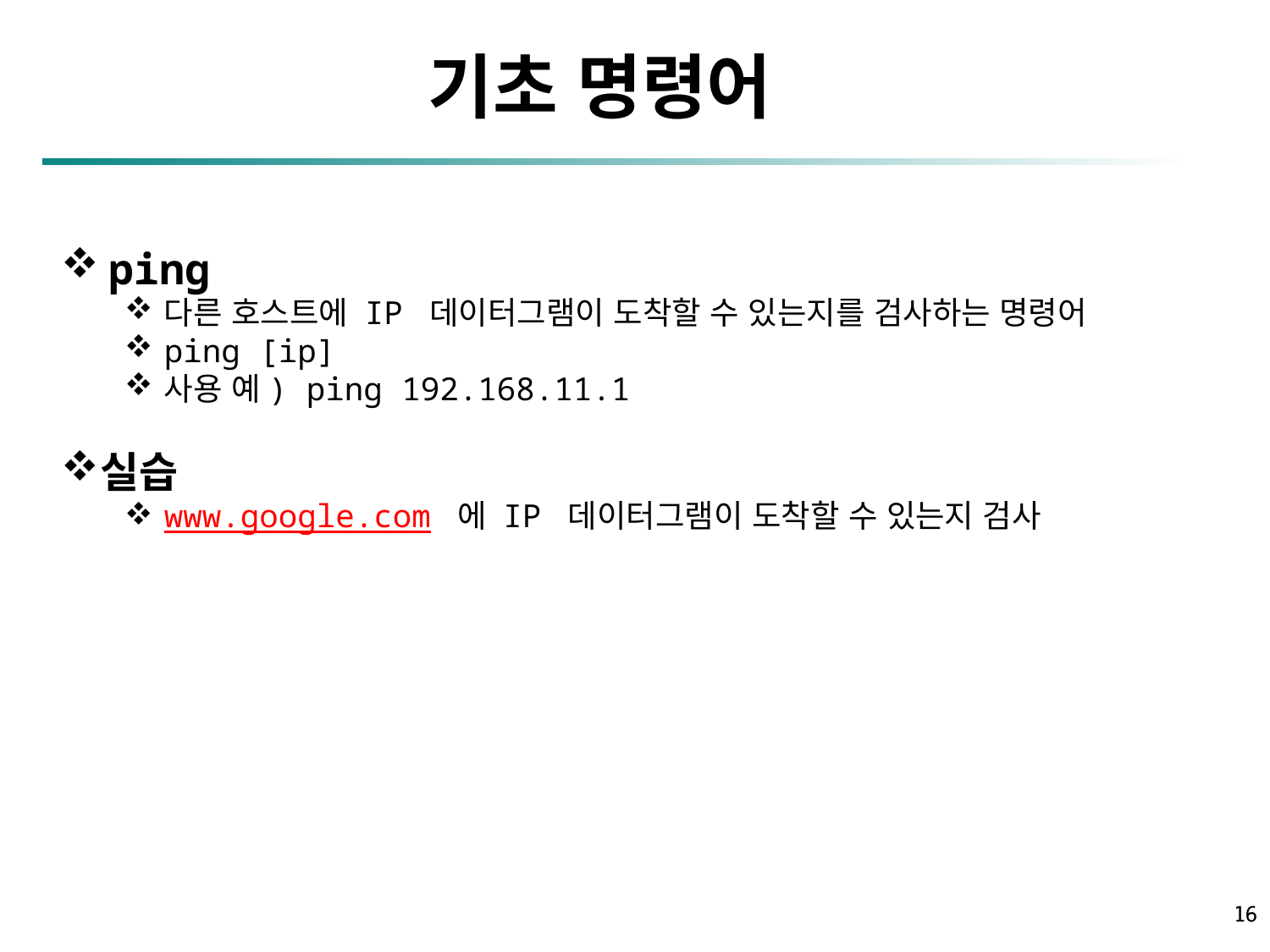

파일 편집 : VI 에디터
기초 명령어
ping
다른 호스트에 IP 데이터그램이 도착할 수 있는지를 검사하는 명령어
ping [ip]
사용 예) ping 192.168.11.1

실습
www.google.com 에 IP 데이터그램이 도착할 수 있는지 검사

16